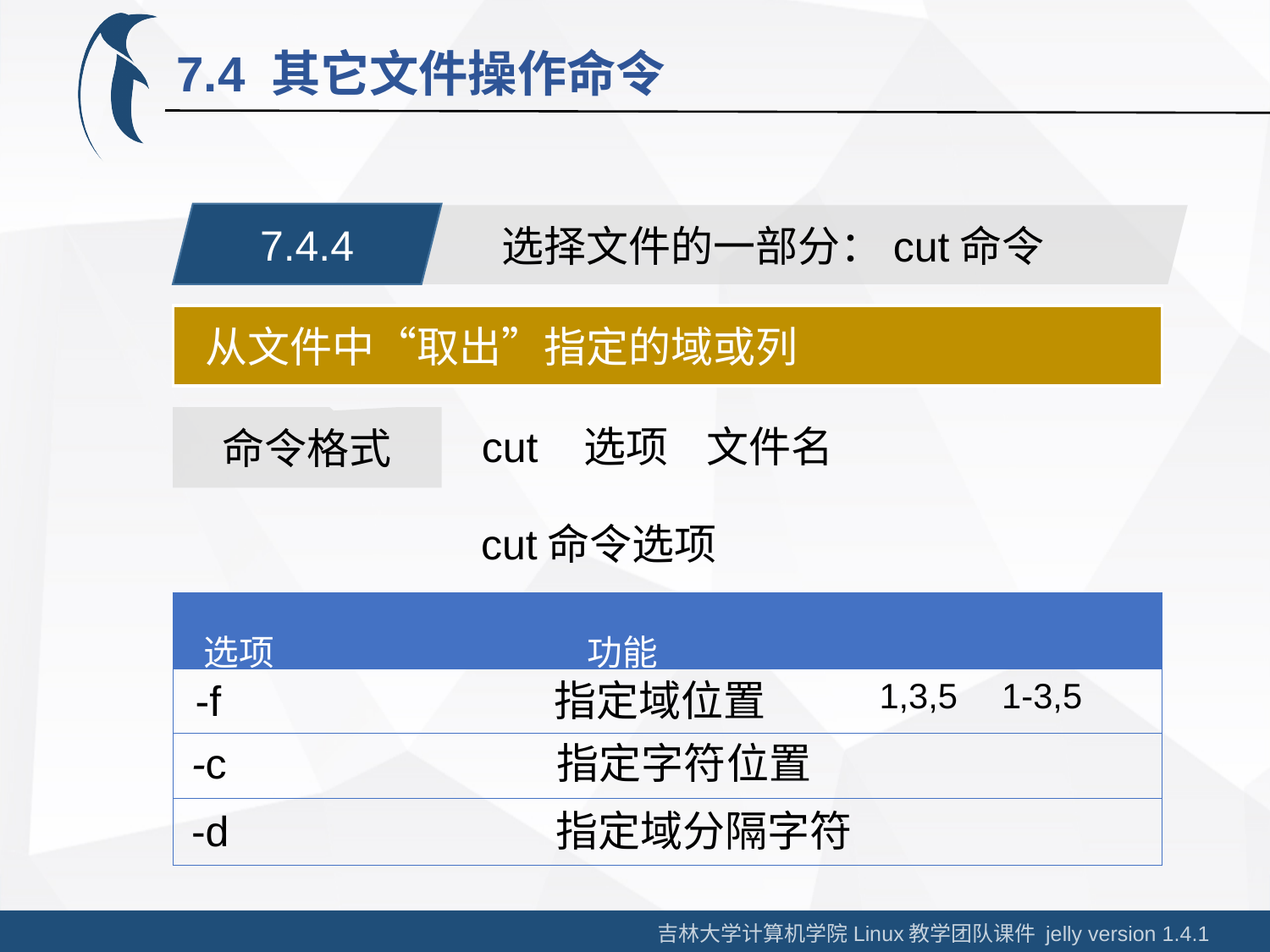

7.4 其它文件操作命令
7.4.4
选择文件的一部分：cut命令
 从文件中“取出”指定的域或列
命令格式
cut   选项    文件名
cut命令选项
| 选项 | 功能 |
| --- | --- |
|  |  |
|  |  |
|  |  |
-f
指定域位置
1,3,5
1-3,5
-c
指定字符位置
-d
指定域分隔字符